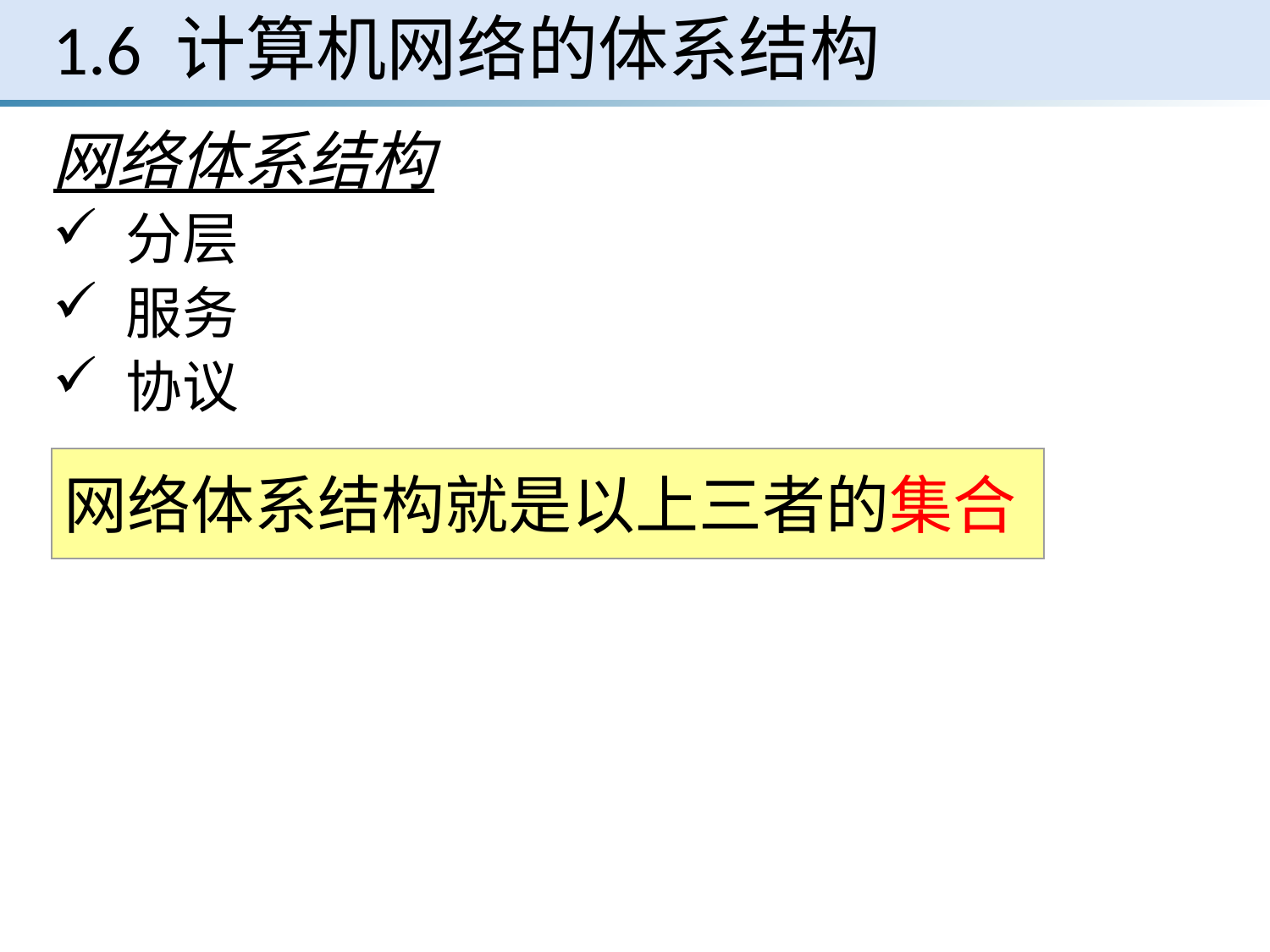

# 1.6 计算机网络的体系结构
网络体系结构
 分层
 服务
 协议
网络体系结构就是以上三者的集合